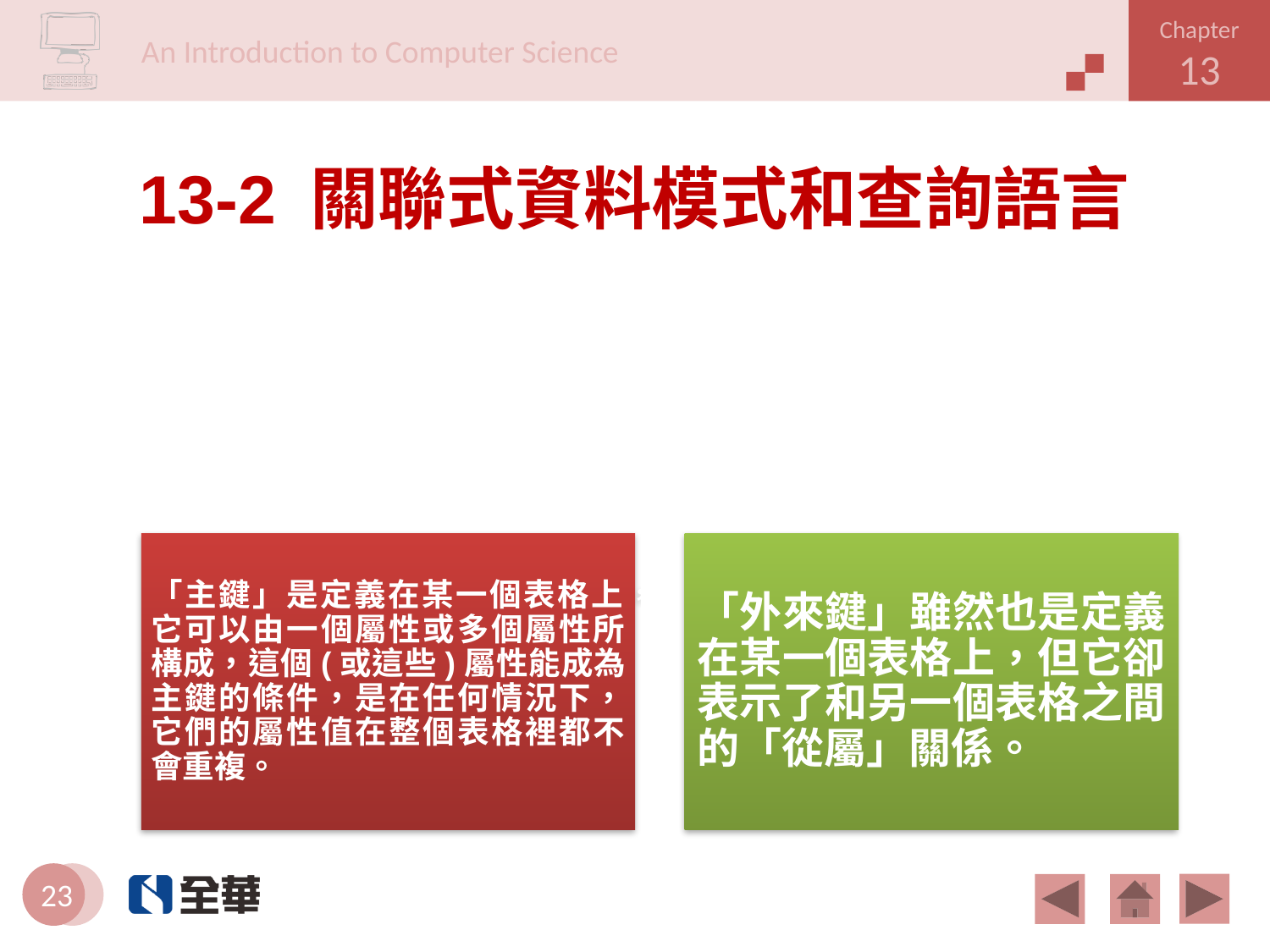

# 13-2 關聯式資料模式和查詢語言

「主鍵」是定義在某一個表格上，它可以由一個屬性或多個屬性所構成，這個(或這些)屬性能成為主鍵的條件，是在任何情況下，它們的屬性值在整個表格裡都不會重複。
「外來鍵」雖然也是定義在某一個表格上，但它卻表示了和另一個表格之間的「從屬」關係。